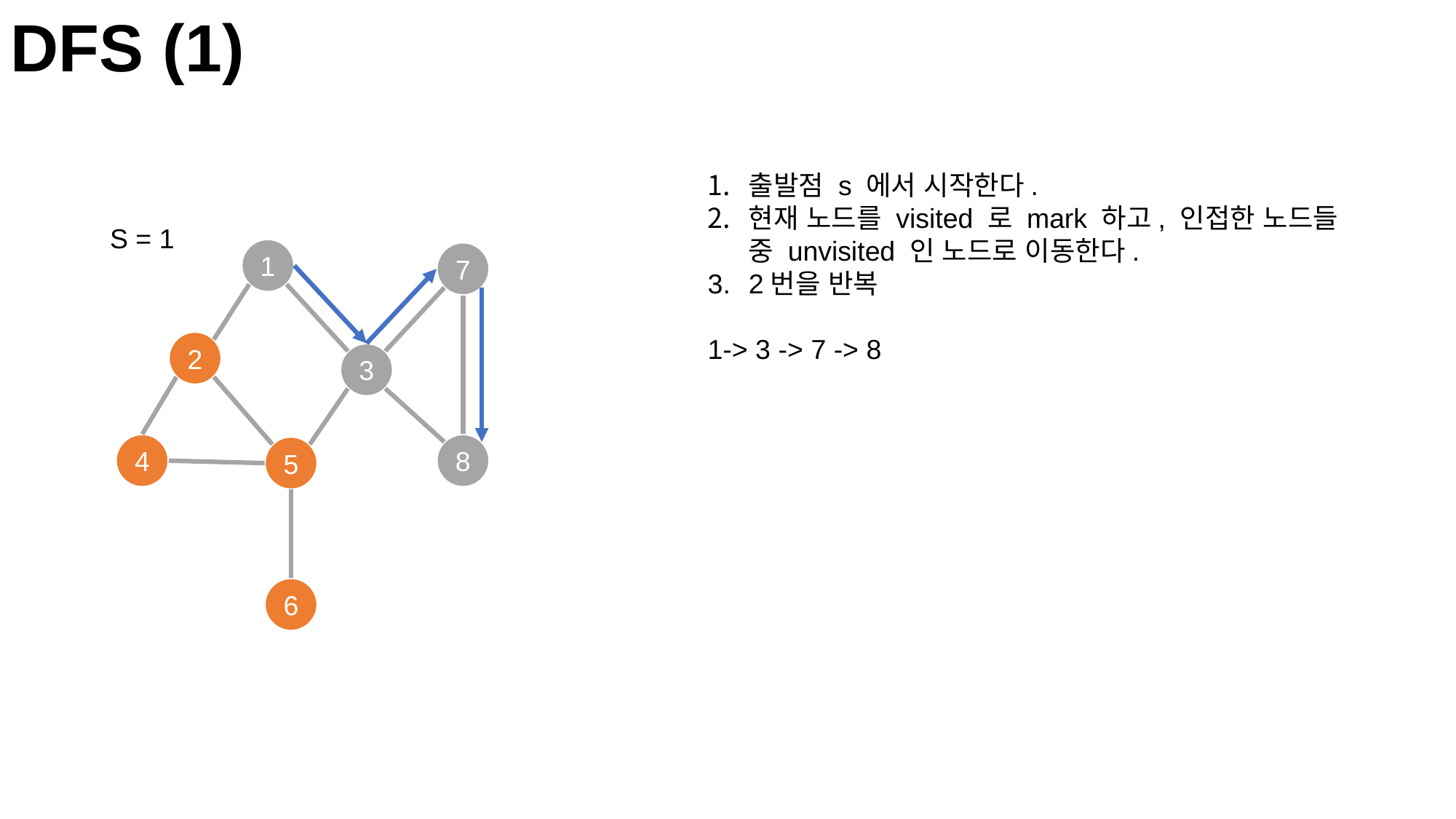

DFS (1)
출발점 s 에서 시작한다.
현재 노드를 visited 로 mark 하고, 인접한 노드들 중 unvisited 인 노드로 이동한다.
2번을 반복

1-> 3 -> 7 -> 8
S = 1
1
7
2
3
4
8
5
6